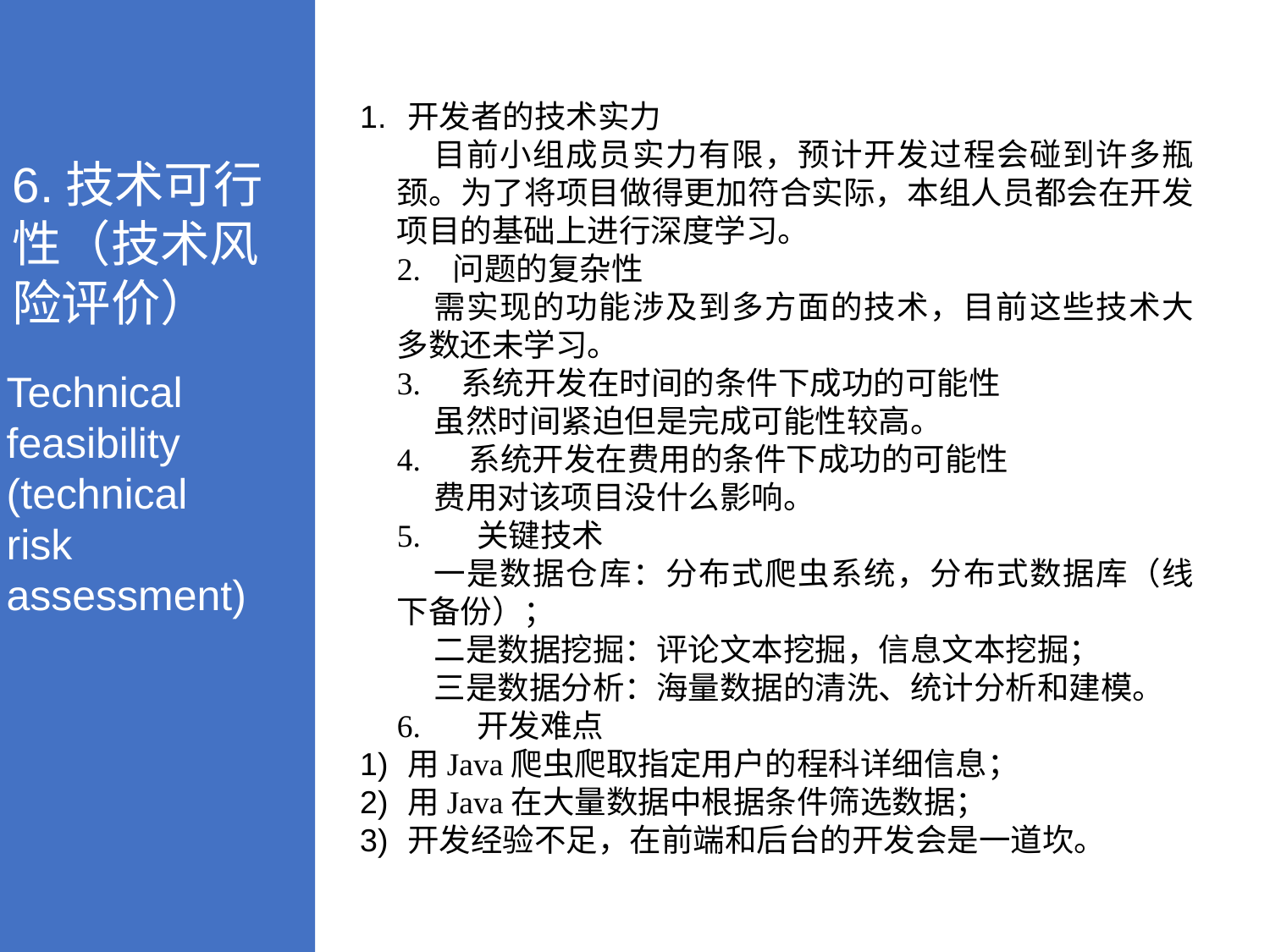

6.技术可行性（技术风险评价）
Technical feasibility (technical risk assessment)
开发者的技术实力
目前小组成员实力有限，预计开发过程会碰到许多瓶颈。为了将项目做得更加符合实际，本组人员都会在开发项目的基础上进行深度学习。
2.   问题的复杂性
需实现的功能涉及到多方面的技术，目前这些技术大多数还未学习。
3.    系统开发在时间的条件下成功的可能性
虽然时间紧迫但是完成可能性较高。
4.     系统开发在费用的条件下成功的可能性
费用对该项目没什么影响。
5.      关键技术
一是数据仓库：分布式爬虫系统，分布式数据库（线下备份）；
二是数据挖掘：评论文本挖掘，信息文本挖掘；
三是数据分析：海量数据的清洗、统计分析和建模。
6.      开发难点
用Java爬虫爬取指定用户的程科详细信息；
用Java在大量数据中根据条件筛选数据；
开发经验不足，在前端和后台的开发会是一道坎。